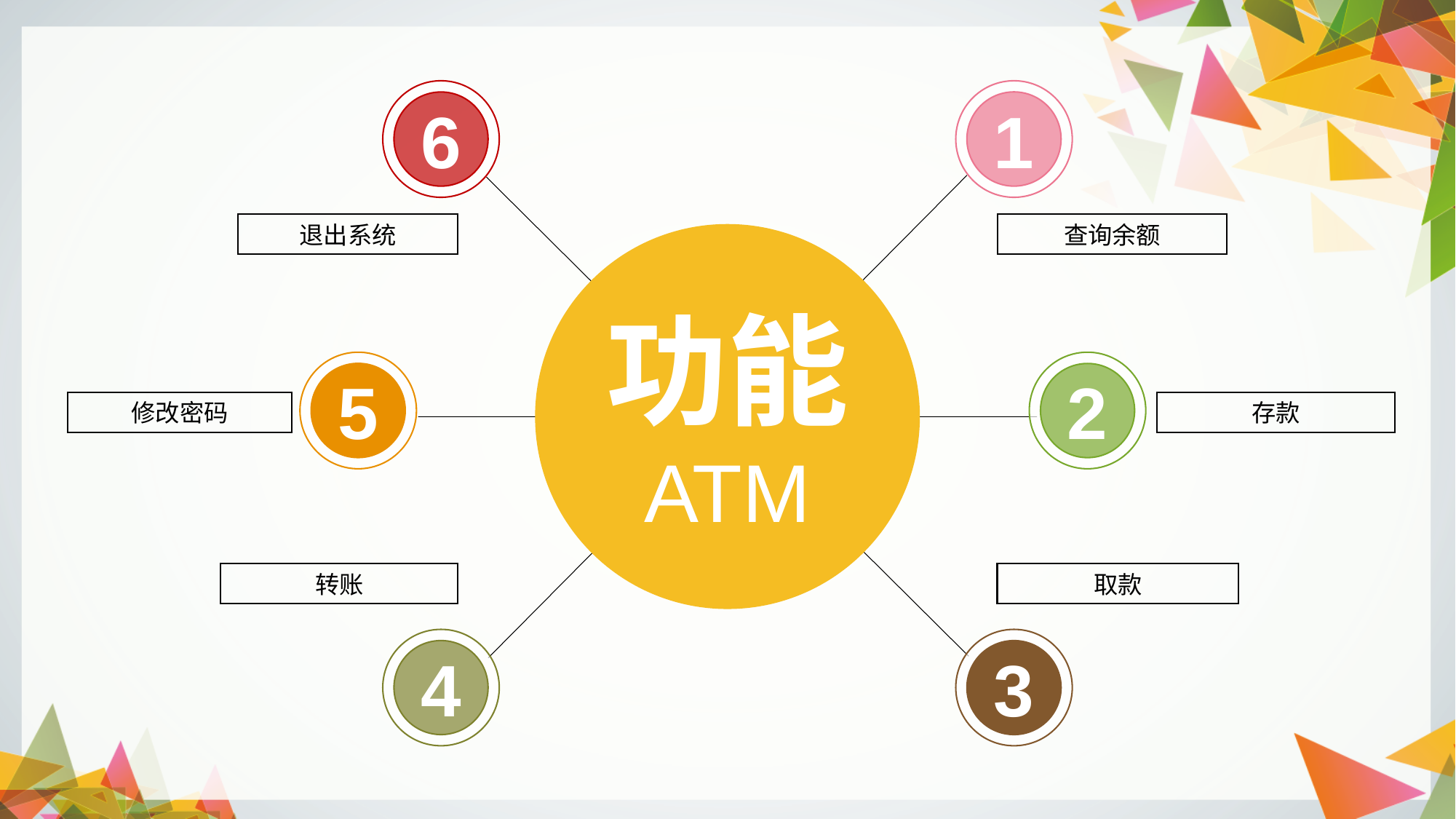

6

1

退出系统
查询余额

功能
ATM

5

2

修改密码
存款

转账
取款

4

3